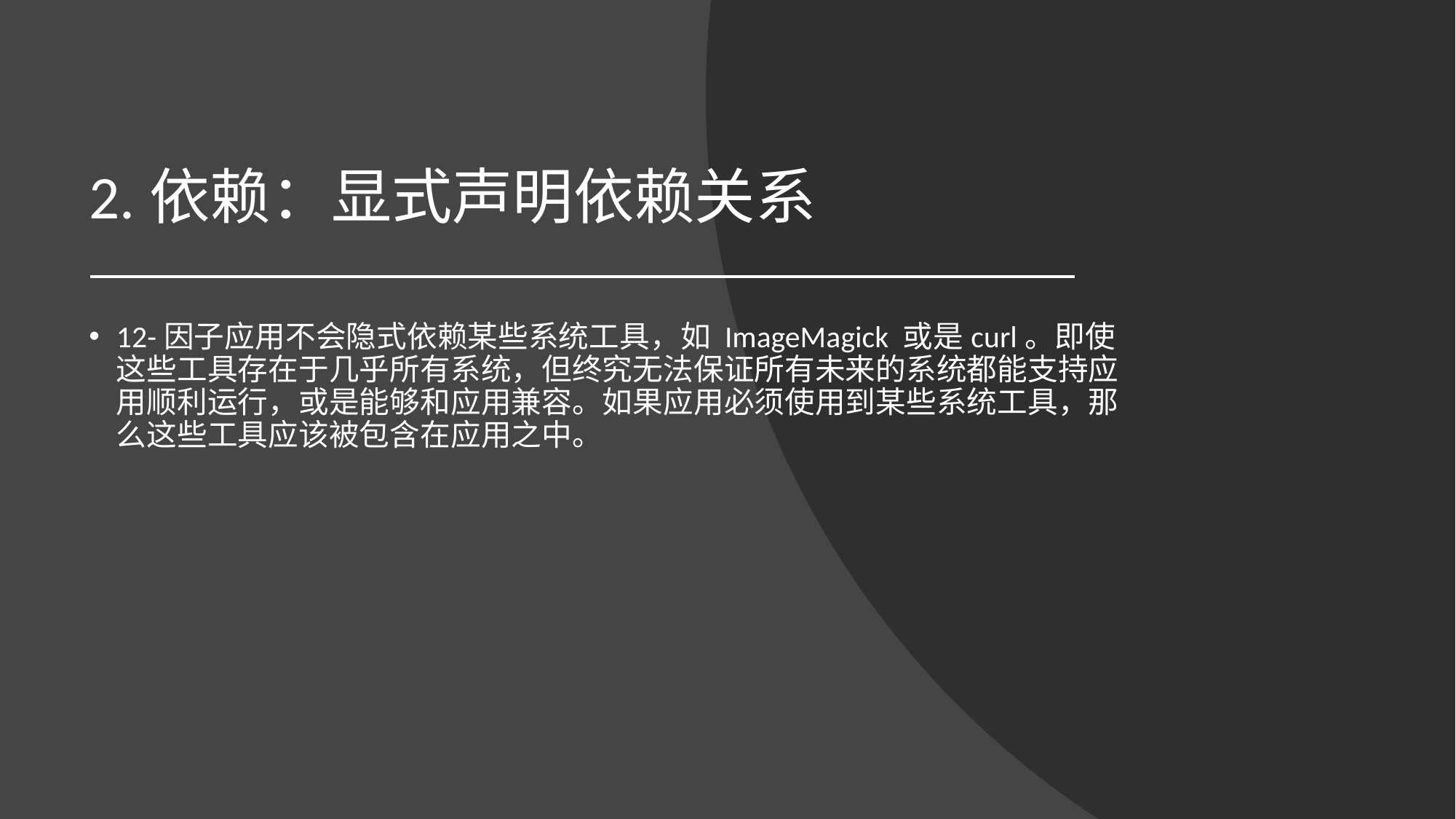

# 2.依赖：显式声明依赖关系
12-因子应用不会隐式依赖某些系统工具，如 ImageMagick 或是curl。即使这些工具存在于几乎所有系统，但终究无法保证所有未来的系统都能支持应用顺利运行，或是能够和应用兼容。如果应用必须使用到某些系统工具，那么这些工具应该被包含在应用之中。